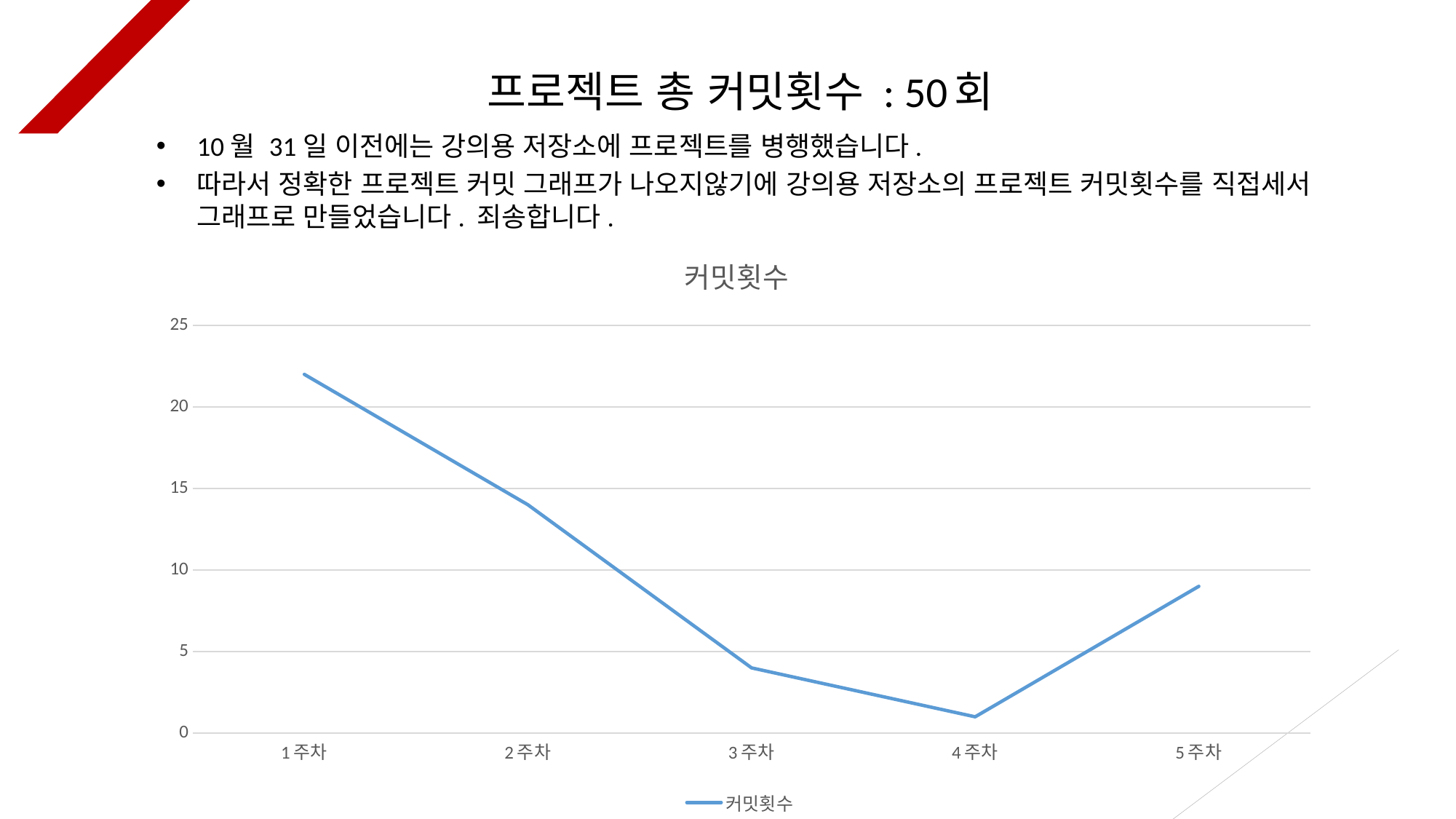

프로젝트 총 커밋횟수 : 50회
10월 31일 이전에는 강의용 저장소에 프로젝트를 병행했습니다.
따라서 정확한 프로젝트 커밋 그래프가 나오지않기에 강의용 저장소의 프로젝트 커밋횟수를 직접세서 그래프로 만들었습니다. 죄송합니다.

### Chart:

| Category | 커밋횟수 |
|---|---|
| 1주차 | 22.0 |
| 2주차 | 14.0 |
| 3주차 | 4.0 |
| 4주차 | 1.0 |
| 5주차 | 9.0 |